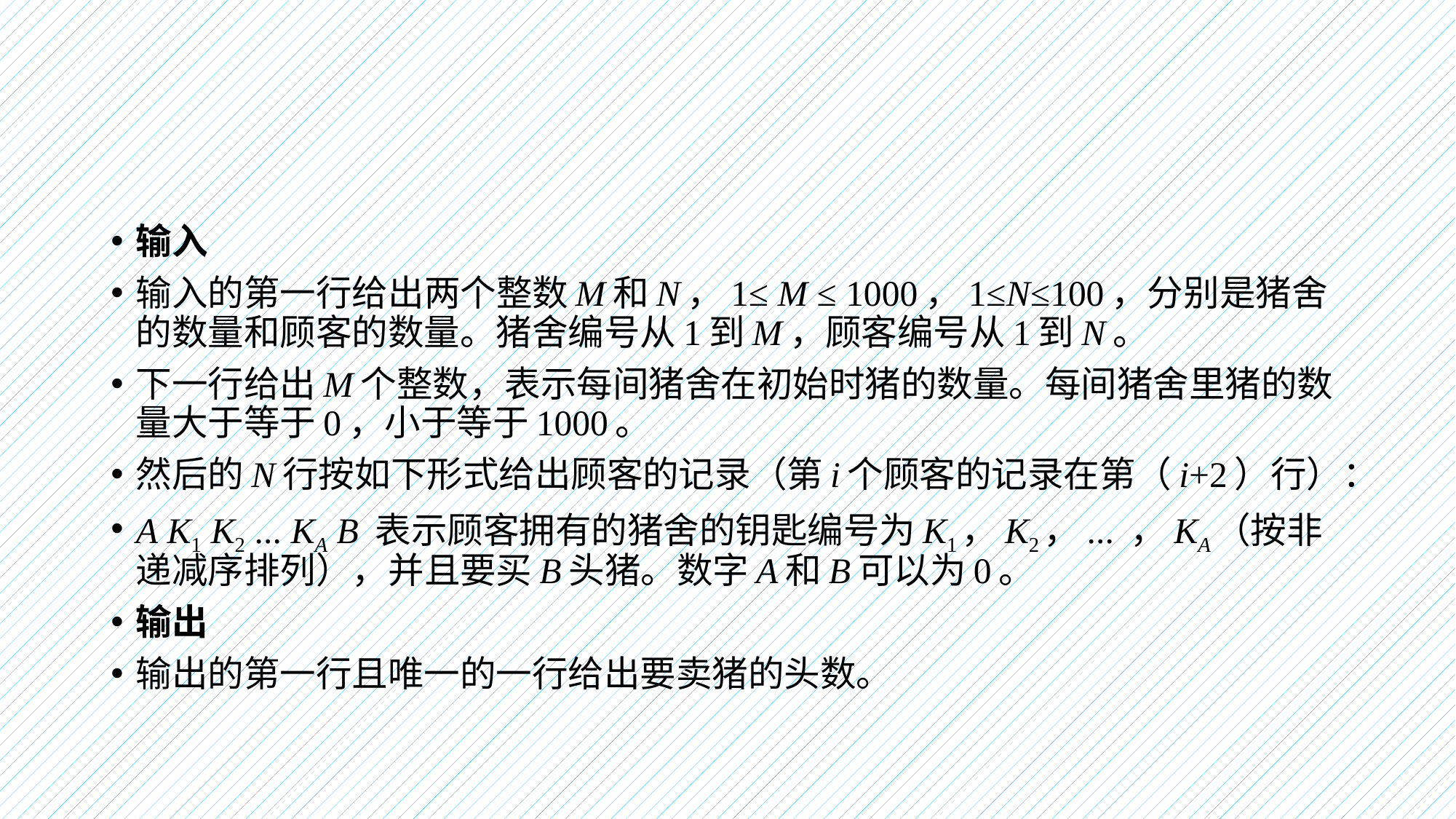

#
输入
输入的第一行给出两个整数M和N，1≤ M ≤ 1000，1≤N≤100，分别是猪舍的数量和顾客的数量。猪舍编号从1到M，顾客编号从1到N。
下一行给出M个整数，表示每间猪舍在初始时猪的数量。每间猪舍里猪的数量大于等于0，小于等于1000。
然后的N行按如下形式给出顾客的记录（第i个顾客的记录在第（i+2）行）：
A K1 K2 ... KA B 表示顾客拥有的猪舍的钥匙编号为K1，K2，... ，KA（按非递减序排列），并且要买B头猪。数字A和B可以为0。
输出
输出的第一行且唯一的一行给出要卖猪的头数。